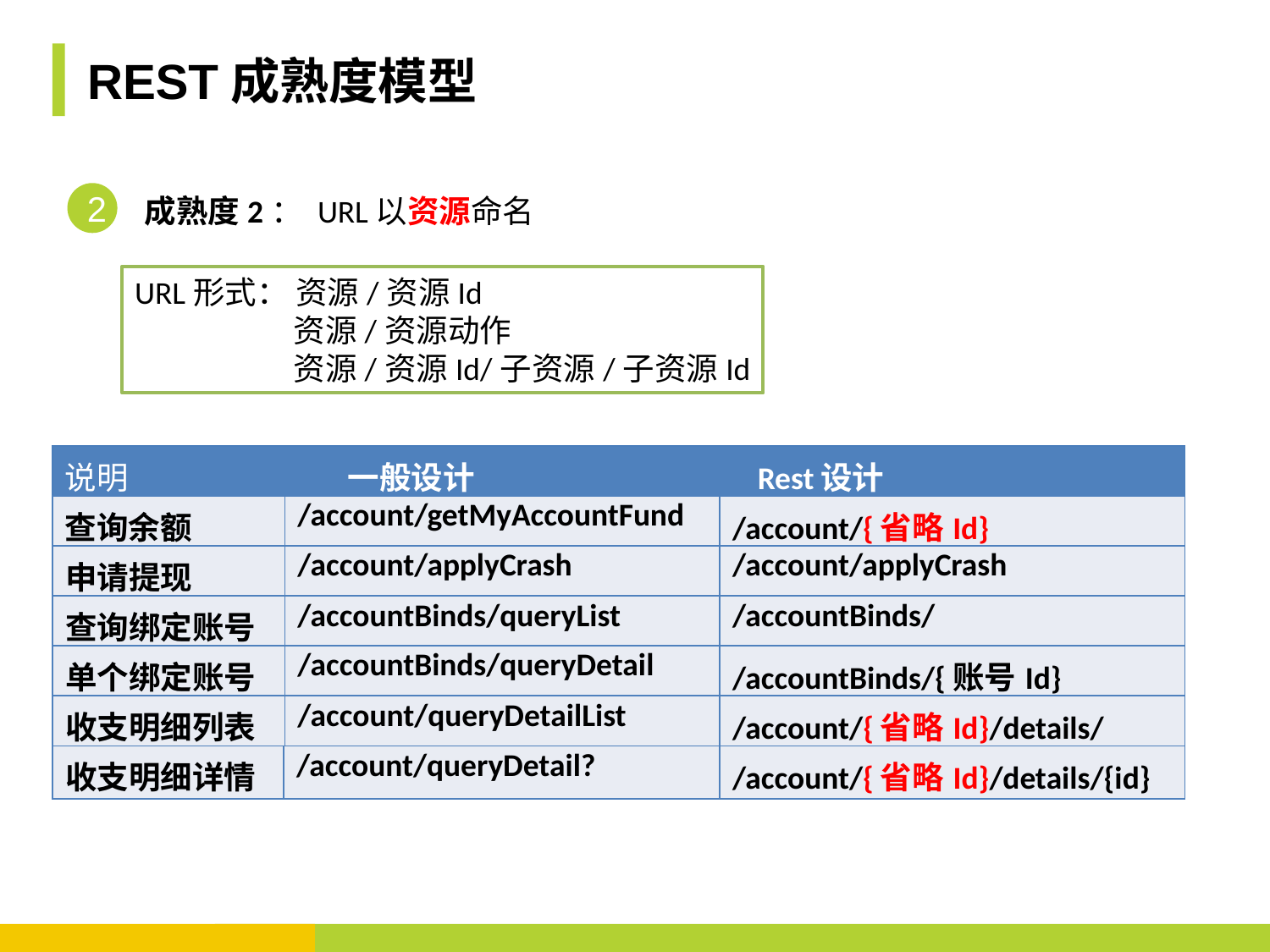

REST成熟度模型
2
成熟度2： URL以资源命名
URL形式： 资源/资源Id
                     资源/资源动作
                     资源/资源Id/子资源/子资源Id
| 说明 | 一般设计 | Rest设计 |
| --- | --- | --- |
| 查询余额 | /account/getMyAccountFund | /account/{省略Id} |
| --- | --- | --- |
| 申请提现 | /account/applyCrash | /account/applyCrash |
| --- | --- | --- |
| 查询绑定账号列表 | /accountBinds/queryList | /accountBinds/ |
| --- | --- | --- |
| 单个绑定账号 | /accountBinds/queryDetail | /accountBinds/{账号Id} |
| --- | --- | --- |
| 收支明细列表 | /account/queryDetailList | /account/{省略Id}/details/ |
| --- | --- | --- |
| 收支明细详情 | /account/queryDetail? | /account/{省略Id}/details/{id} |
| --- | --- | --- |